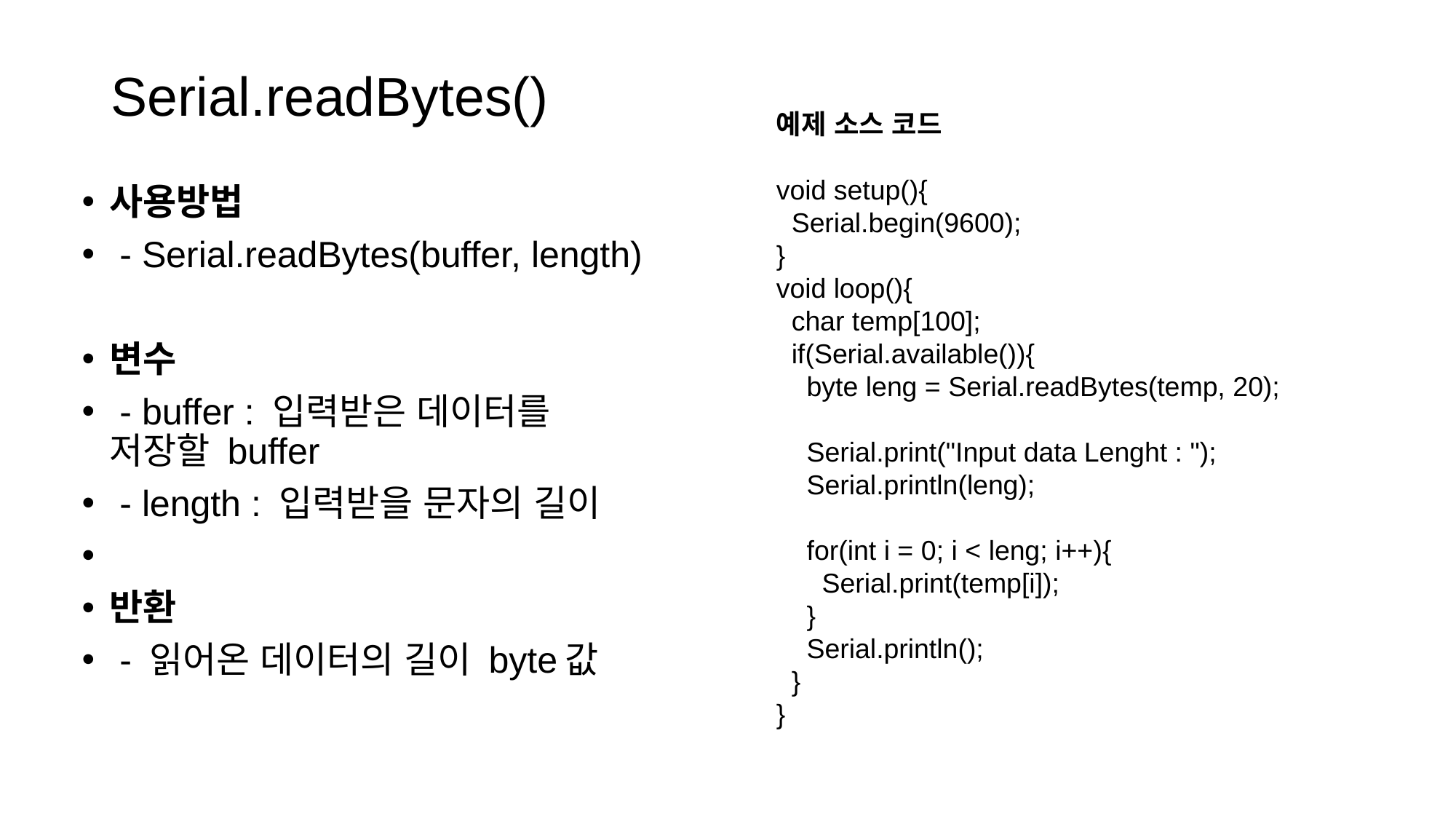

# Serial.readBytes()
예제 소스 코드

void setup(){
  Serial.begin(9600);
}
void loop(){
  char temp[100];
  if(Serial.available()){
    byte leng = Serial.readBytes(temp, 20);
    
    Serial.print("Input data Lenght : ");
    Serial.println(leng);
    
    for(int i = 0; i < leng; i++){
      Serial.print(temp[i]);
    }
    Serial.println();
  }    
}

사용방법
 - Serial.readBytes(buffer, length)

변수
 - buffer : 입력받은 데이터를 저장할 buffer
 - length : 입력받을 문자의 길이

반환
 - 읽어온 데이터의 길이 byte값